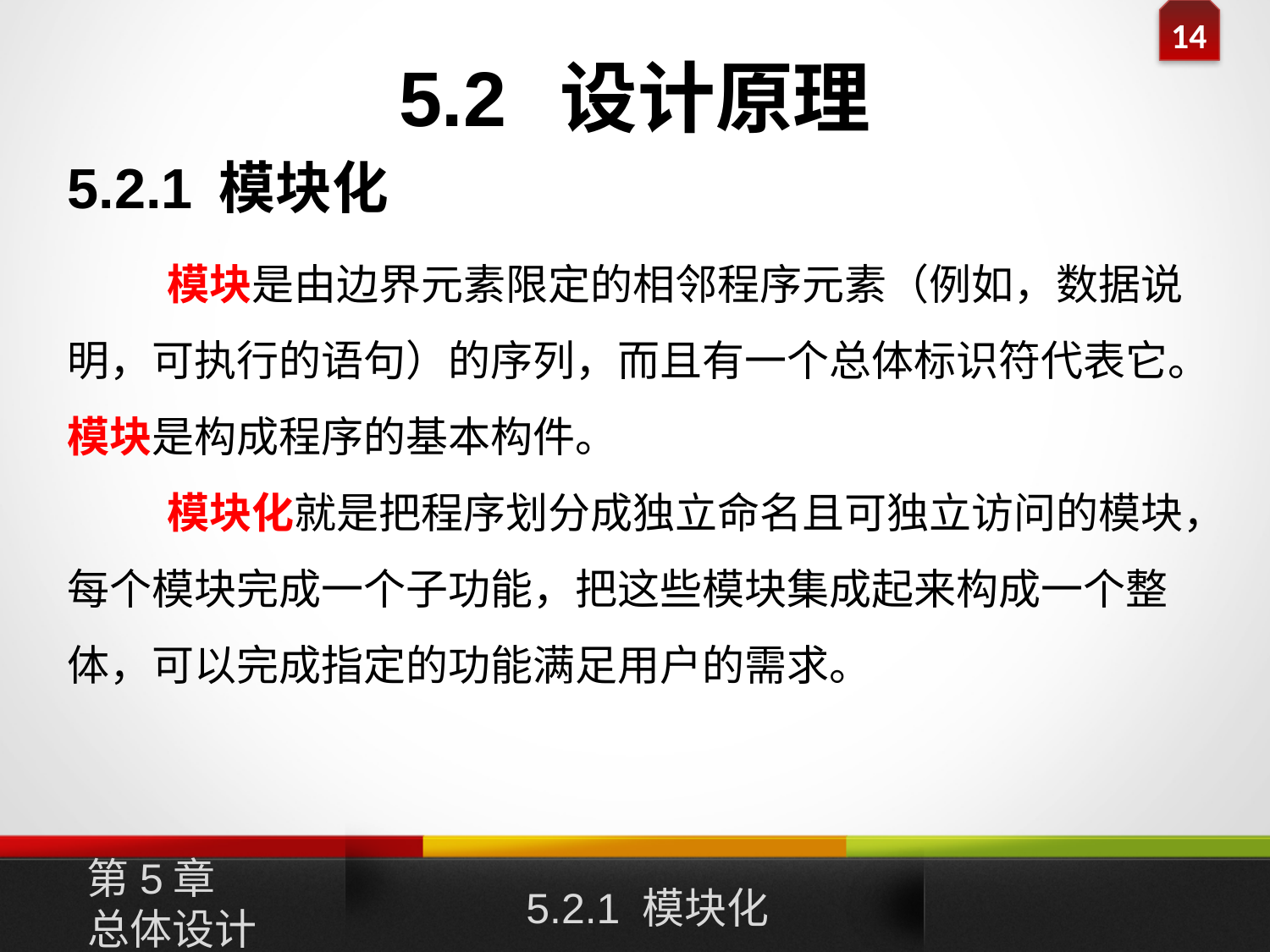

# 5.2  设计原理
5.2.1 模块化
模块是由边界元素限定的相邻程序元素（例如，数据说明，可执行的语句）的序列，而且有一个总体标识符代表它。模块是构成程序的基本构件。
模块化就是把程序划分成独立命名且可独立访问的模块，每个模块完成一个子功能，把这些模块集成起来构成一个整体，可以完成指定的功能满足用户的需求。
第5章
总体设计
5.2.1 模块化